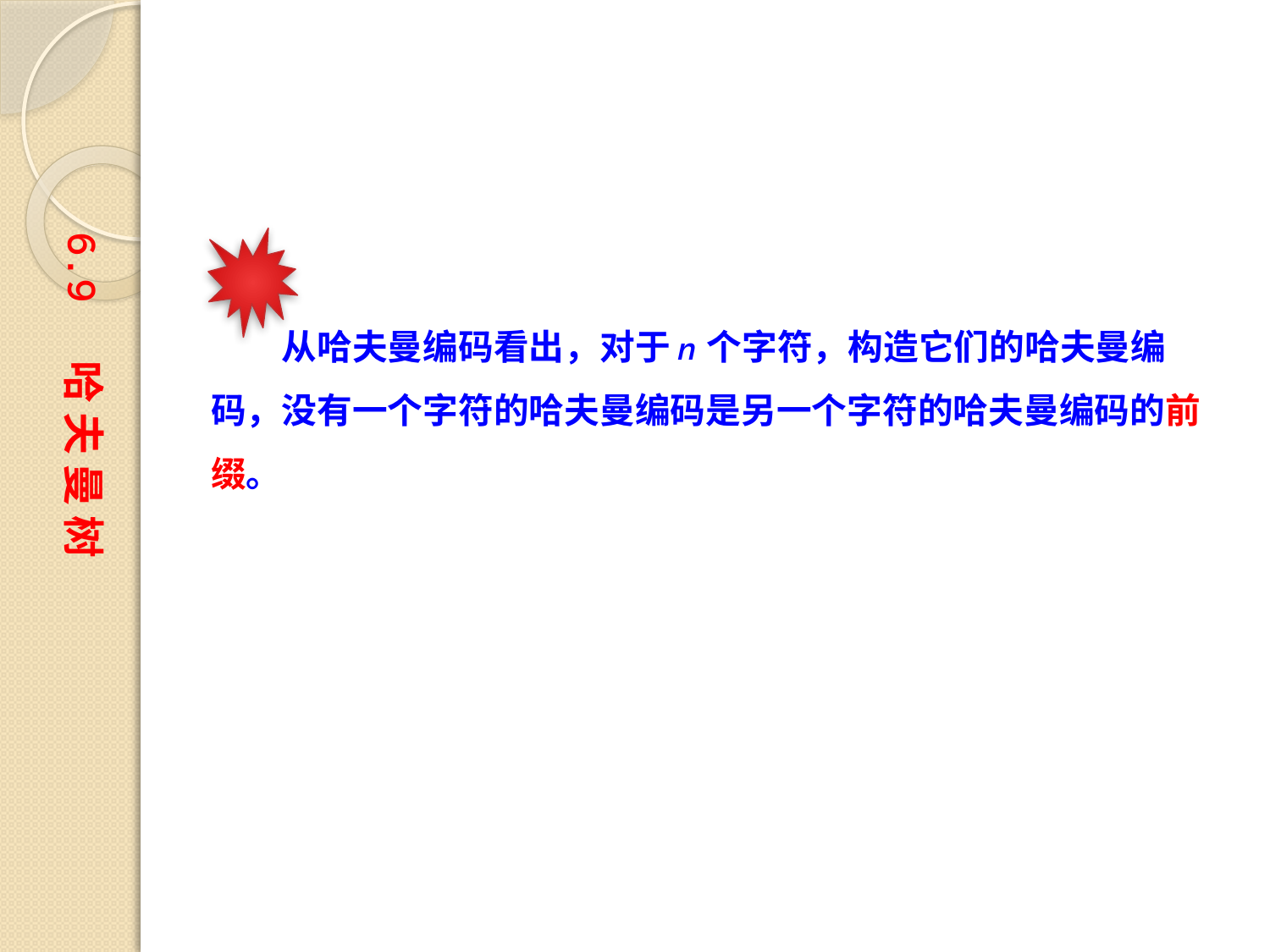

6.9  哈 夫 曼 树

　　从哈夫曼编码看出，对于n个字符，构造它们的哈夫曼编码，没有一个字符的哈夫曼编码是另一个字符的哈夫曼编码的前缀。